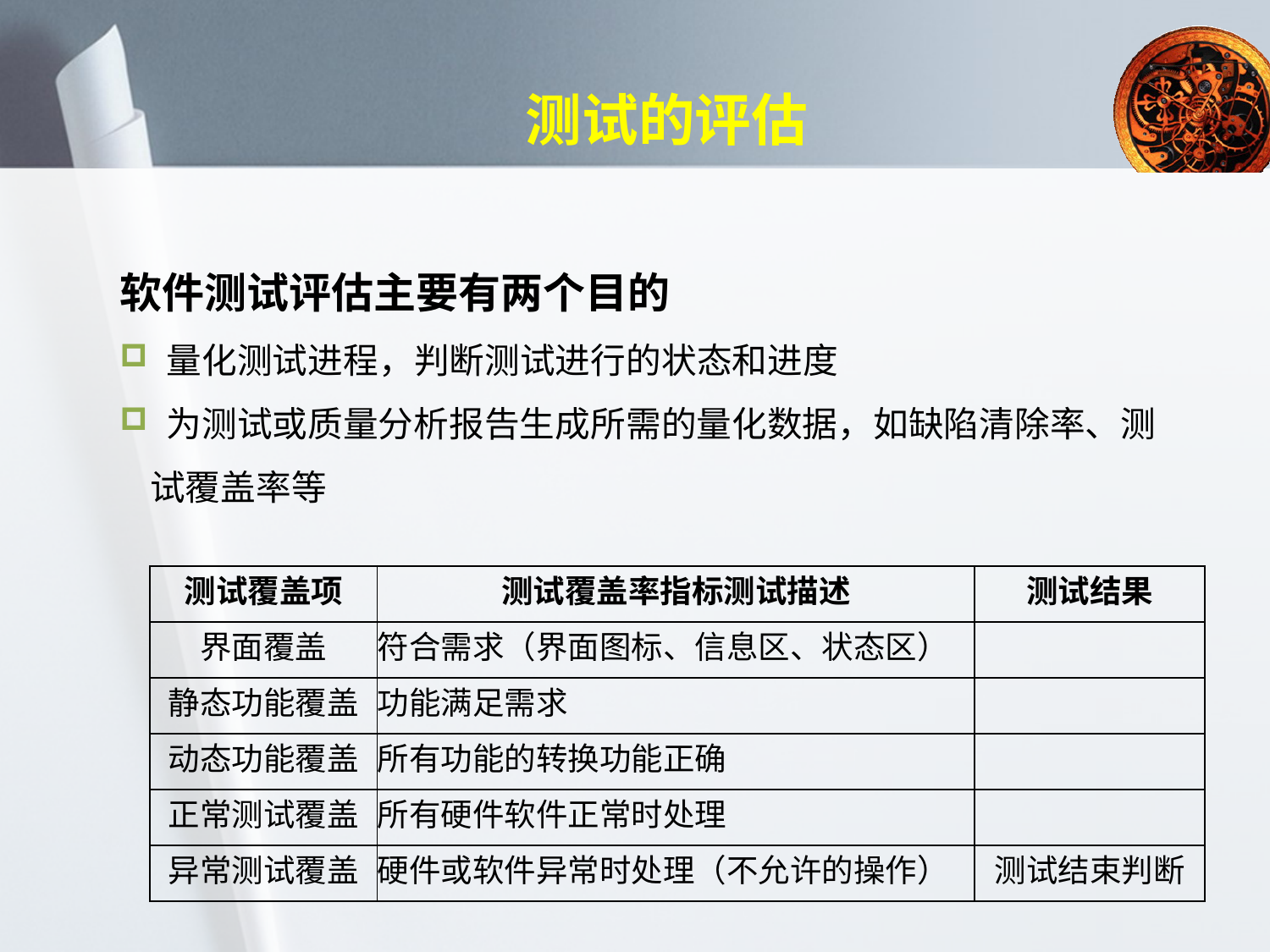

# 测试的评估
软件测试评估主要有两个目的
 量化测试进程，判断测试进行的状态和进度
 为测试或质量分析报告生成所需的量化数据，如缺陷清除率、测试覆盖率等
| 测试覆盖项 | 测试覆盖率指标测试描述 | 测试结果 |
| --- | --- | --- |
| 界面覆盖 | 符合需求（界面图标、信息区、状态区） |  |
| 静态功能覆盖 | 功能满足需求 |  |
| 动态功能覆盖 | 所有功能的转换功能正确 |  |
| 正常测试覆盖 | 所有硬件软件正常时处理 |  |
| 异常测试覆盖 | 硬件或软件异常时处理（不允许的操作） | 测试结束判断 |